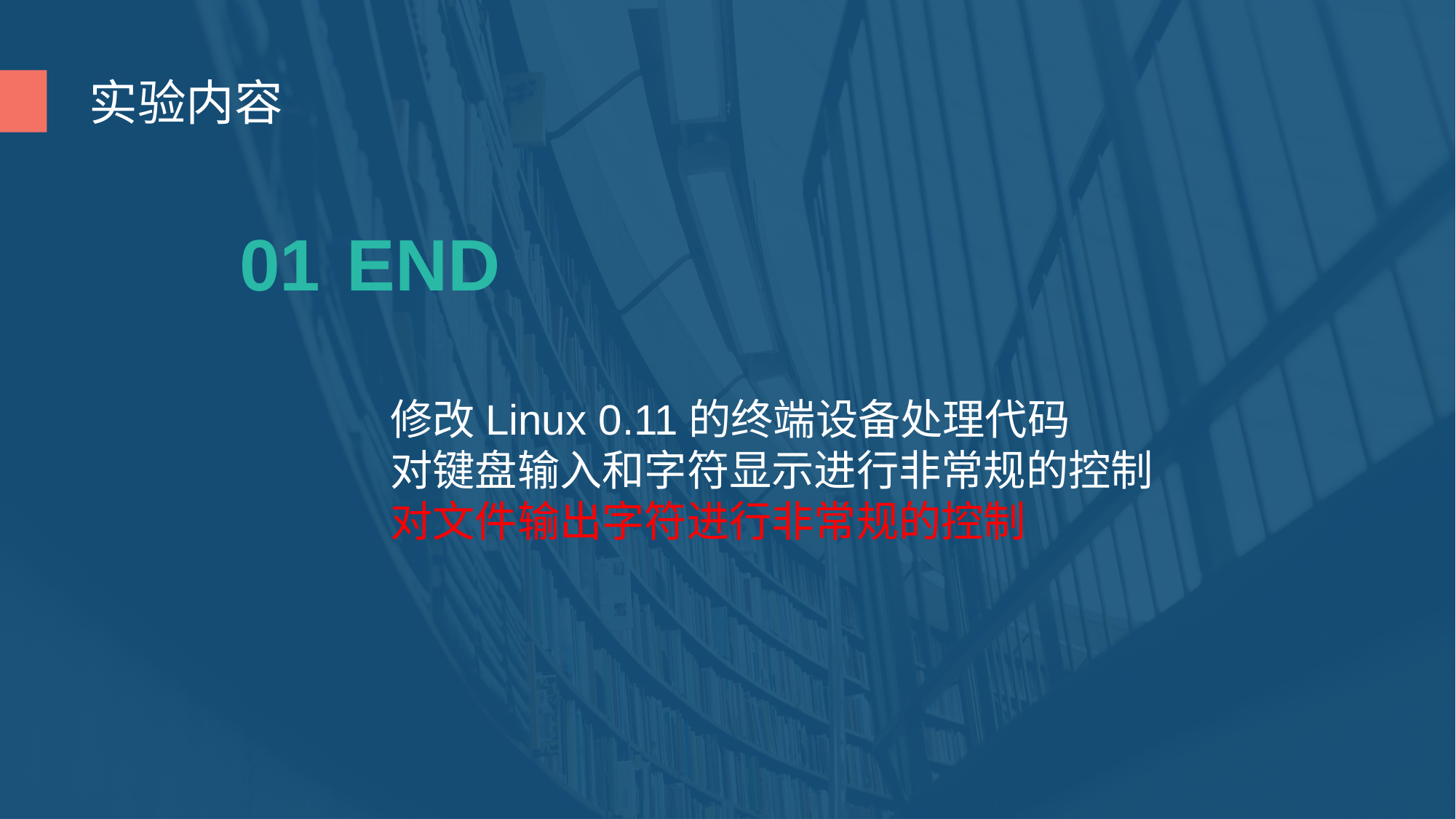

实验内容
01
END
修改Linux 0.11的终端设备处理代码
对键盘输入和字符显示进行非常规的控制
对文件输出字符进行非常规的控制